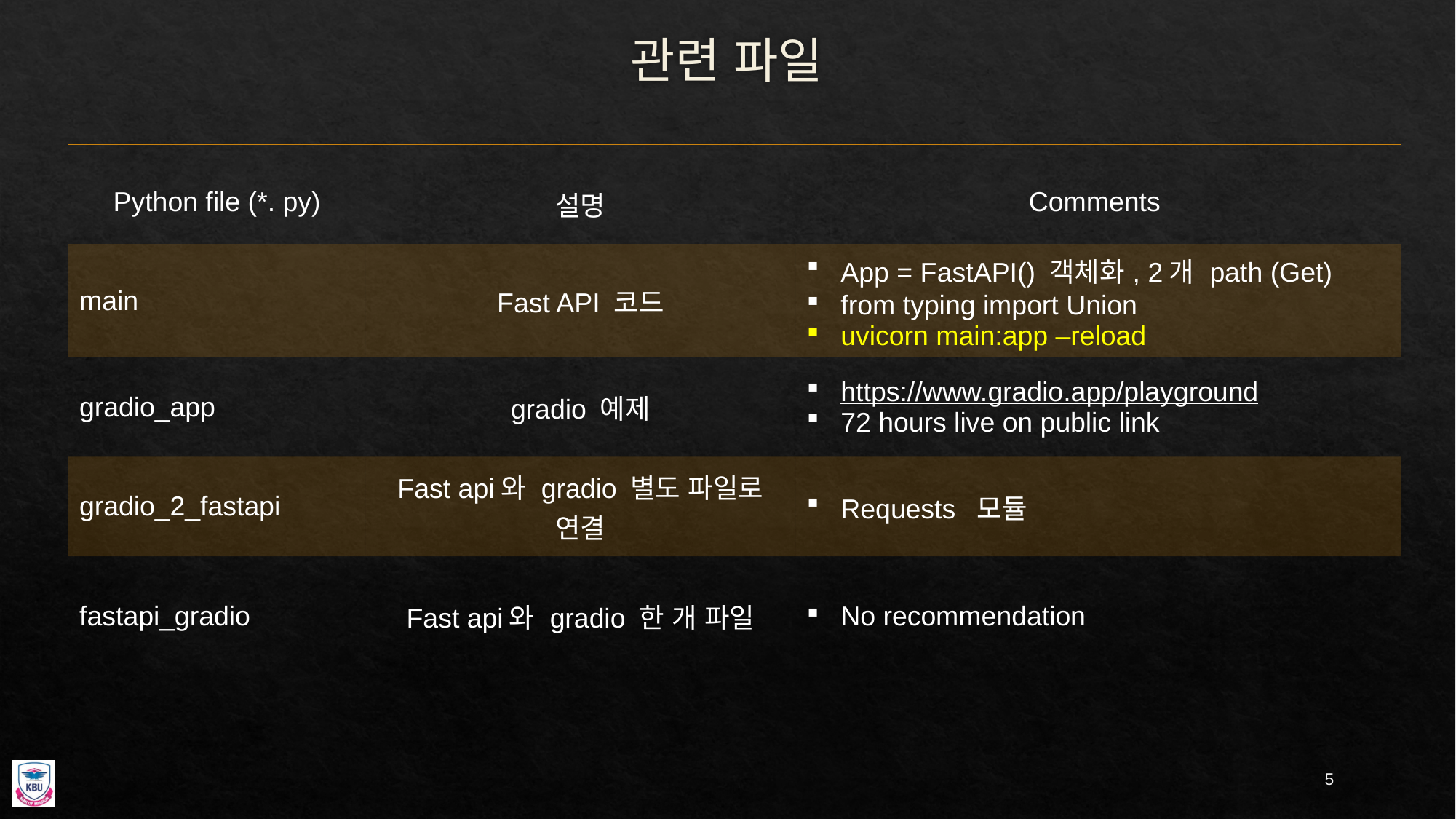

# 관련 파일
| Python file (\*. py) | 설명 | Comments |
| --- | --- | --- |
| main | Fast API 코드 | App = FastAPI() 객체화, 2개 path (Get) from typing import Union uvicorn main:app –reload |
| gradio\_app | gradio 예제 | https://www.gradio.app/playground 72 hours live on public link |
| gradio\_2\_fastapi | Fast api와 gradio 별도 파일로 연결 | Requests 모듈 |
| fastapi\_gradio | Fast api와 gradio 한 개 파일 | No recommendation |
5